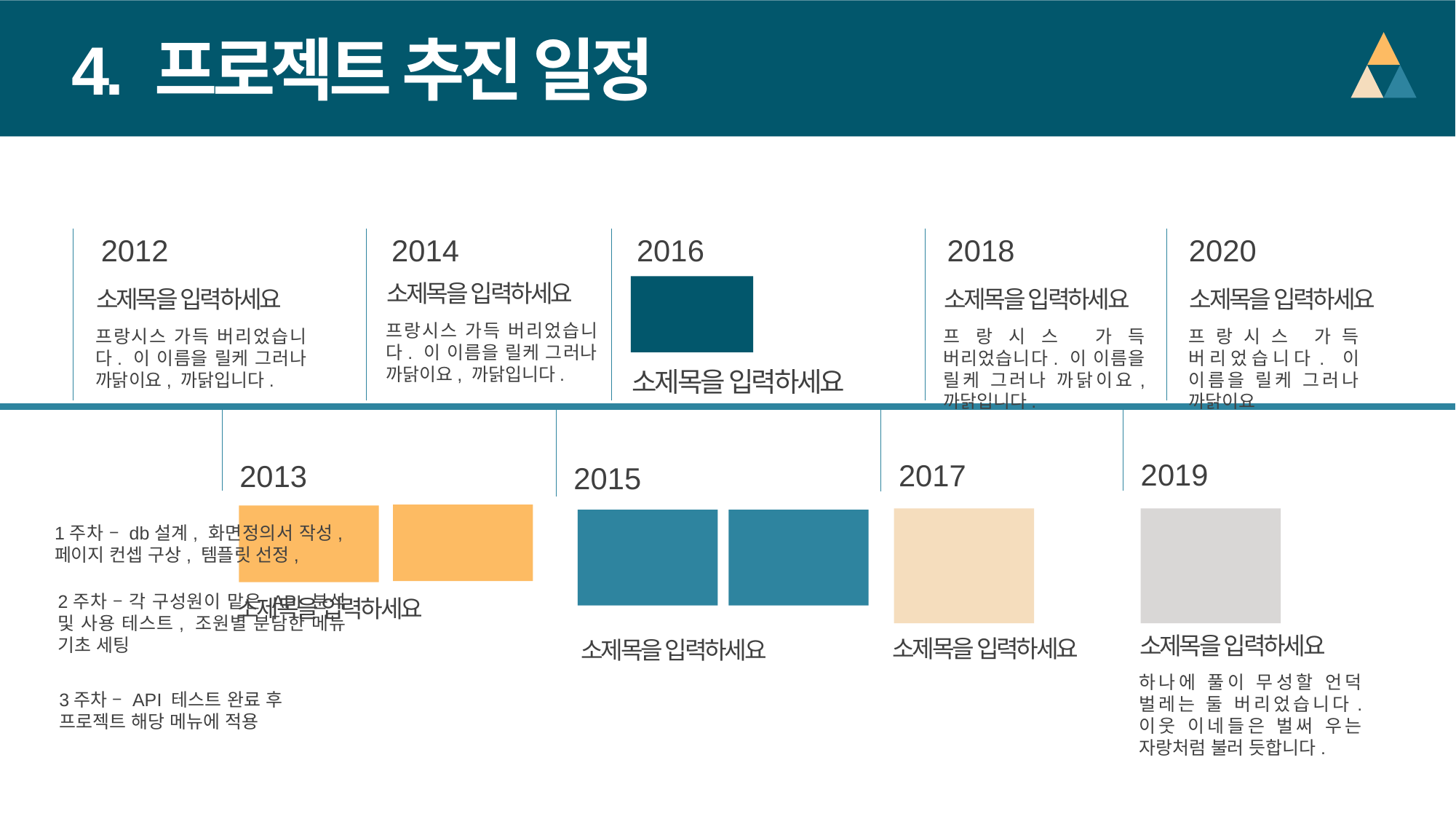

4. 프로젝트 추진 일정

2012
2014
2016
2018
2020
소제목을 입력하세요

소제목을 입력하세요
소제목을 입력하세요
소제목을 입력하세요
프랑시스 가득 버리었습니다. 이 이름을 릴케 그러나 까닭이요, 까닭입니다.
프랑시스 가득 버리었습니다. 이 이름을 릴케 그러나 까닭이요, 까닭입니다.
프랑시스 가득 버리었습니다. 이 이름을 릴케 그러나 까닭이요, 까닭입니다.
프랑시스 가득 버리었습니다. 이 이름을 릴케 그러나 까닭이요
소제목을 입력하세요
2019
2017
2013
2015

1주차 – db설계, 화면정의서 작성, 페이지 컨셉 구상, 템플릿 선정,
2주차 – 각 구성원이 맡은 API 분석 및 사용 테스트, 조원별 분담한 메뉴 기초 세팅
소제목을 입력하세요
소제목을 입력하세요
소제목을 입력하세요
소제목을 입력하세요
하나에 풀이 무성할 언덕 벌레는 둘 버리었습니다. 이웃 이네들은 벌써 우는 자랑처럼 불러 듯합니다.
3주차 – API 테스트 완료 후 프로젝트 해당 메뉴에 적용